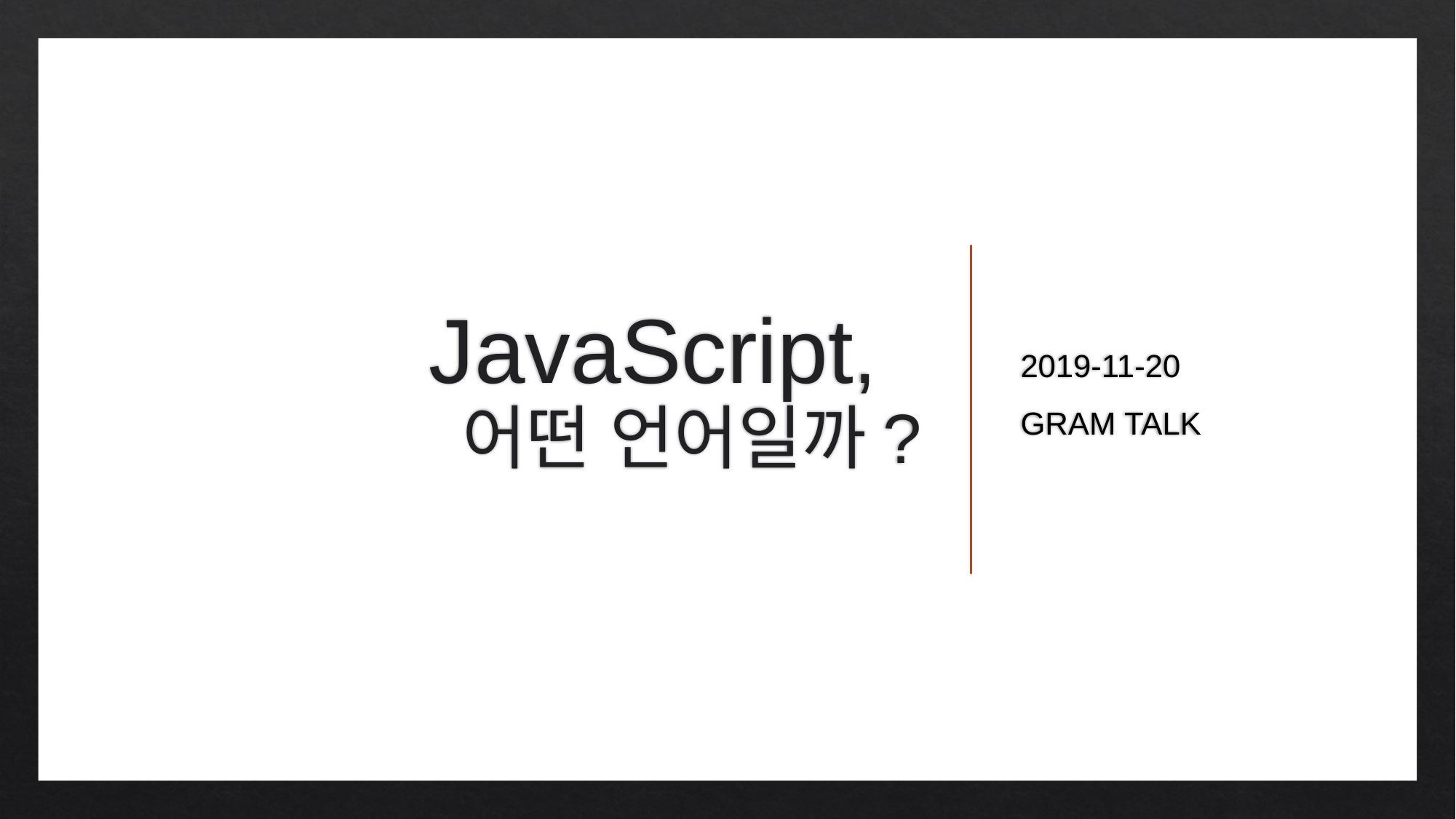

# JavaScript, 어떤 언어일까?
2019-11-20
GRAM TALK